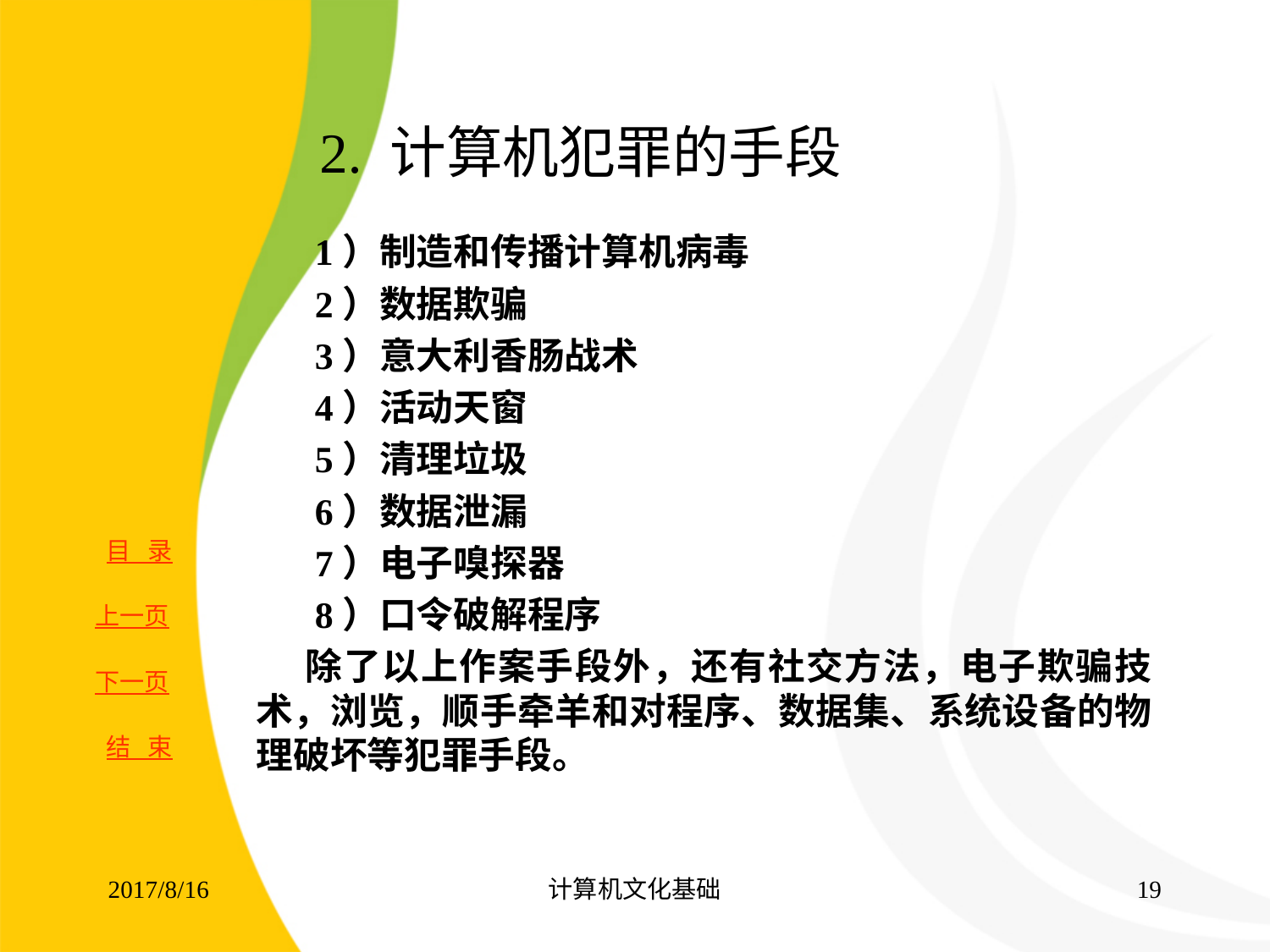

# 2. 计算机犯罪的手段
 1）制造和传播计算机病毒
 2）数据欺骗
 3）意大利香肠战术
 4）活动天窗
 5）清理垃圾
 6）数据泄漏
 7）电子嗅探器
 8）口令破解程序
除了以上作案手段外，还有社交方法，电子欺骗技术，浏览，顺手牵羊和对程序、数据集、系统设备的物理破坏等犯罪手段。
2017/8/16
计算机文化基础
19